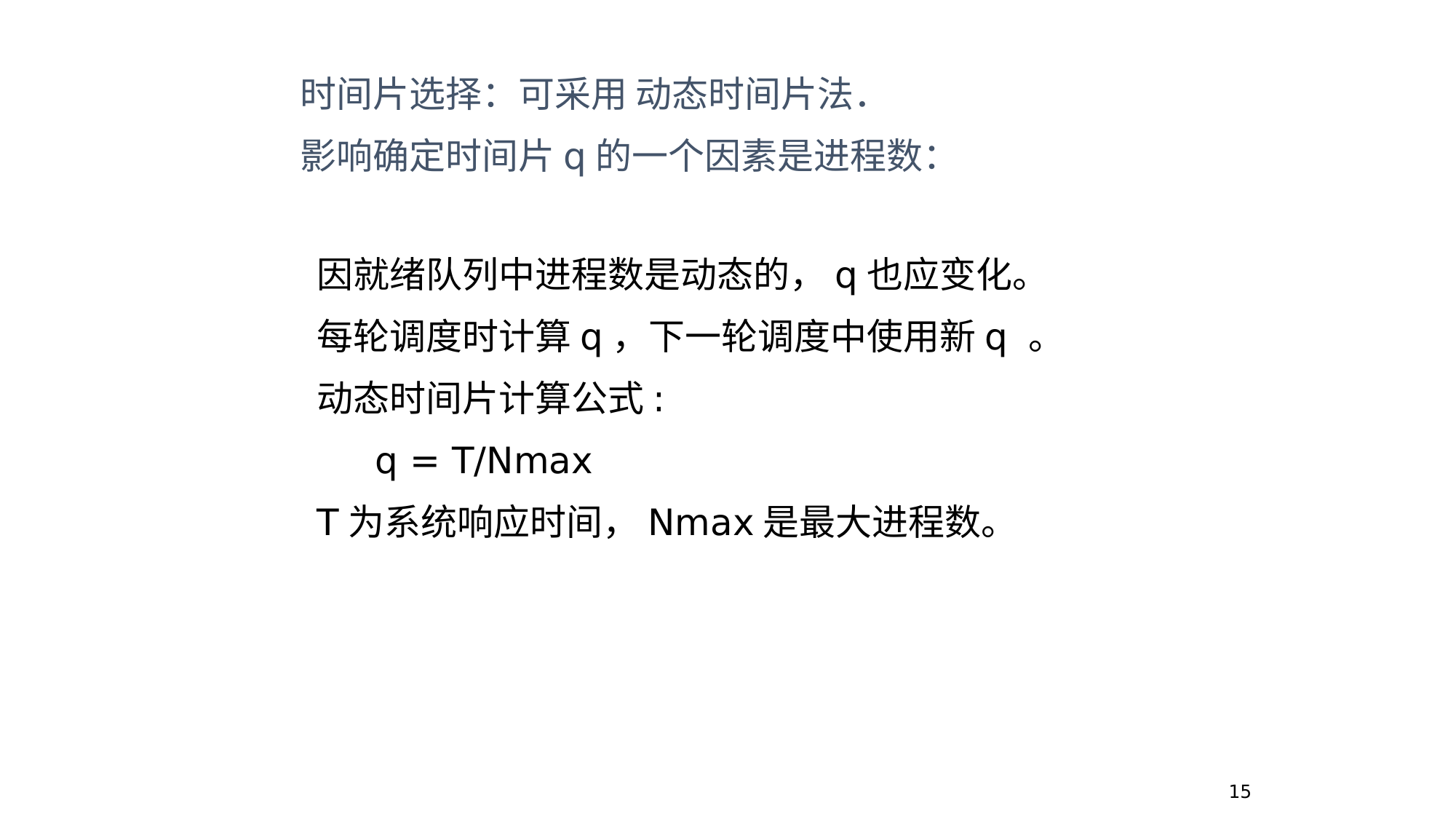

时间片选择：可采用 动态时间片法．
影响确定时间片q的一个因素是进程数：
因就绪队列中进程数是动态的，q也应变化。
每轮调度时计算q，下一轮调度中使用新q 。
动态时间片计算公式:
     q = T/Nmax
T为系统响应时间，Nmax是最大进程数。
15